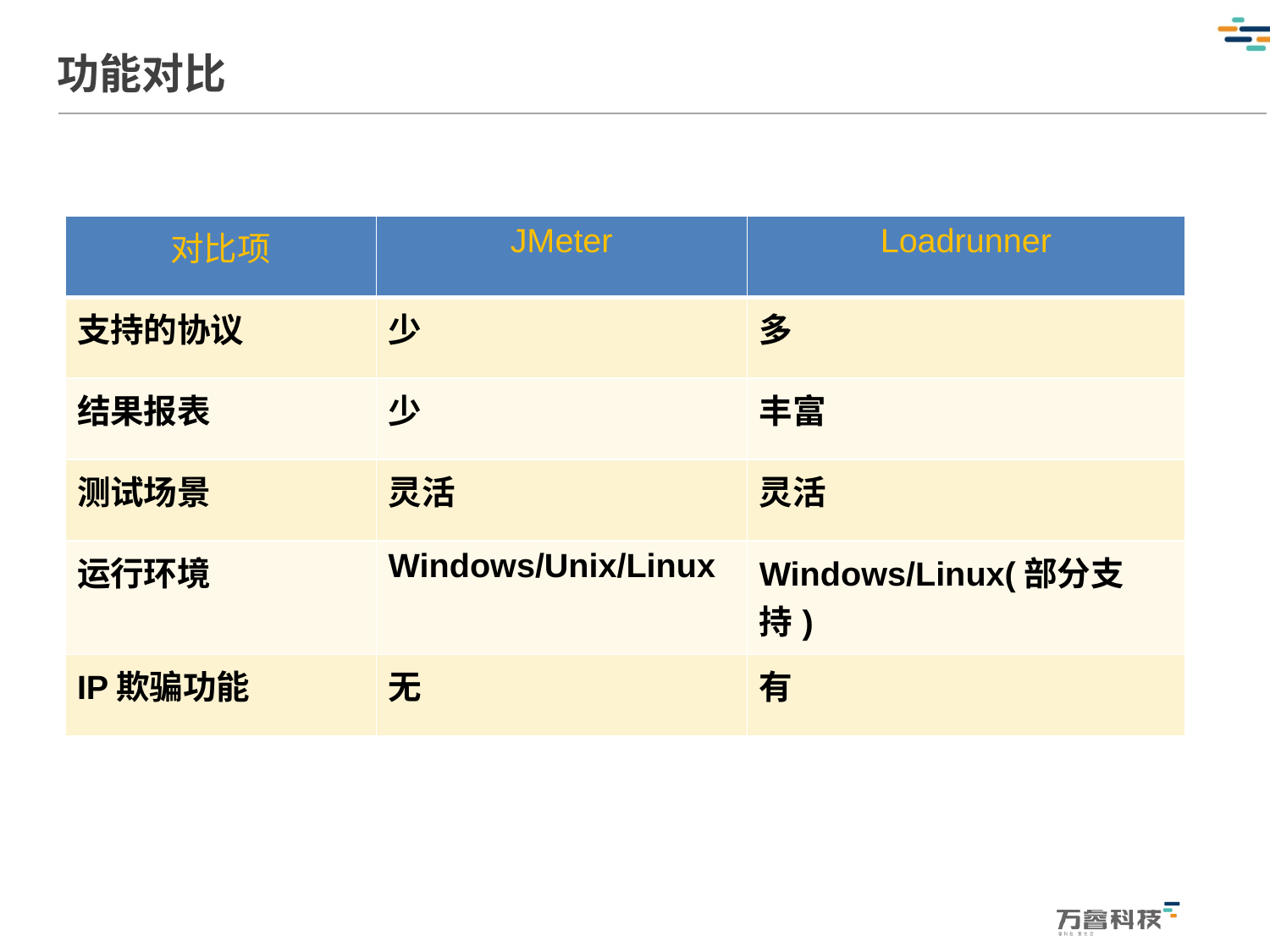

# 功能对比
| 对比项 | JMeter | Loadrunner |
| --- | --- | --- |
| 支持的协议 | 少 | 多 |
| 结果报表 | 少 | 丰富 |
| 测试场景 | 灵活 | 灵活 |
| 运行环境 | Windows/Unix/Linux | Windows/Linux(部分支持) |
| IP欺骗功能 | 无 | 有 |